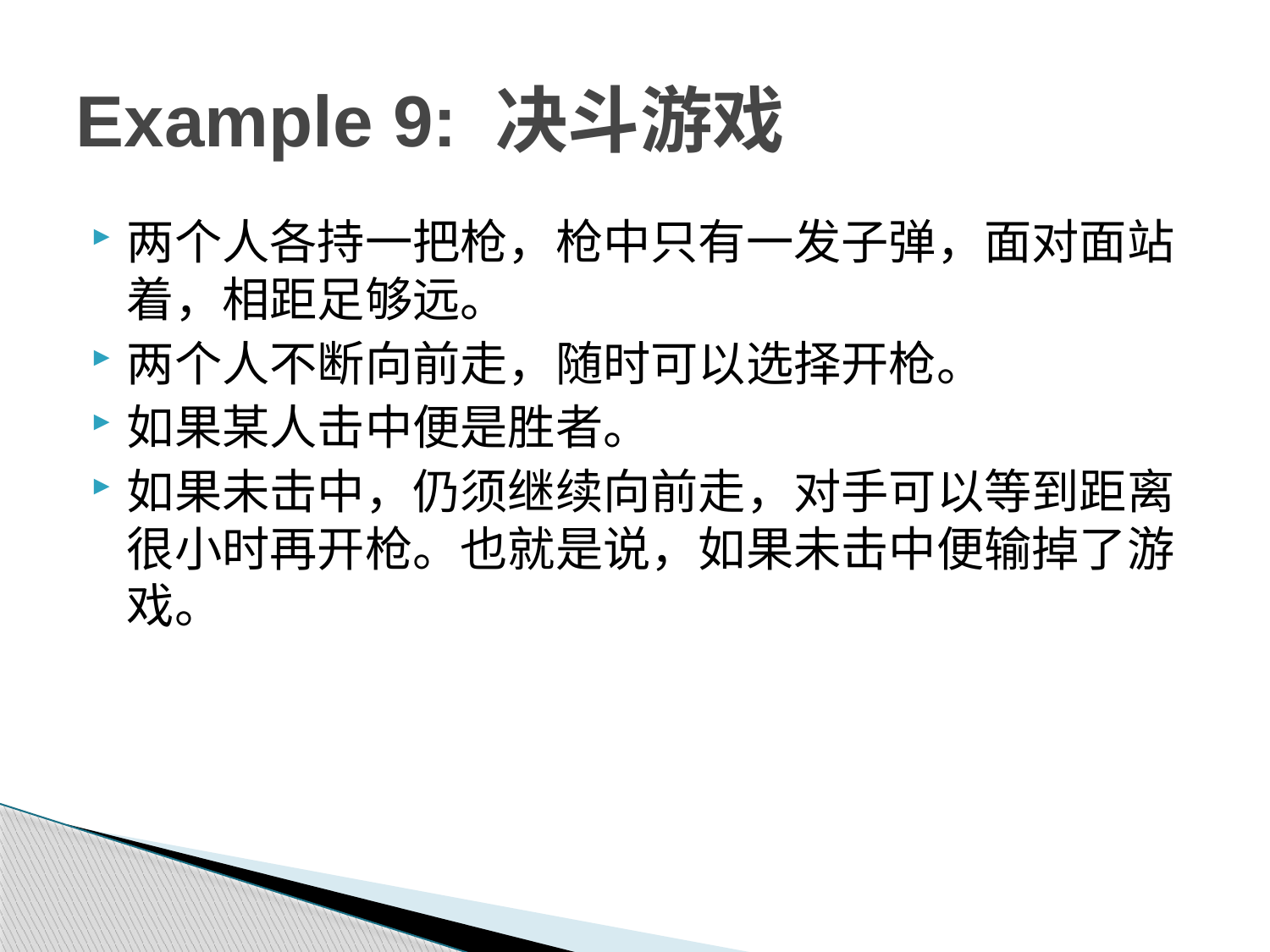

# Example 9: 决斗游戏
两个人各持一把枪，枪中只有一发子弹，面对面站着，相距足够远。
两个人不断向前走，随时可以选择开枪。
如果某人击中便是胜者。
如果未击中，仍须继续向前走，对手可以等到距离很小时再开枪。也就是说，如果未击中便输掉了游戏。